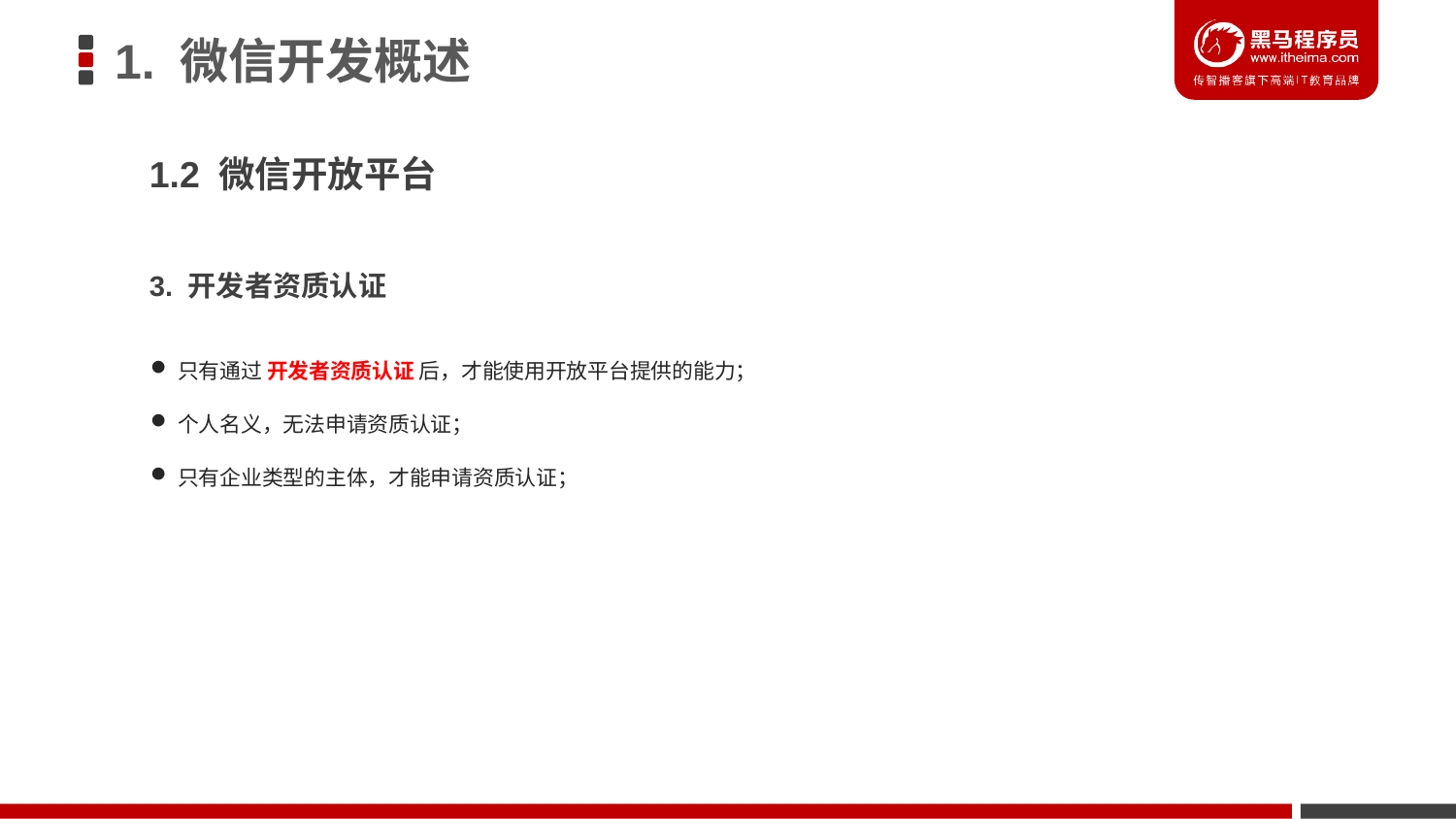

# 1. 微信开发概述
1.2 微信开放平台
3. 开发者资质认证
只有通过 开发者资质认证 后，才能使用开放平台提供的能力；
个人名义，无法申请资质认证；
只有企业类型的主体，才能申请资质认证；